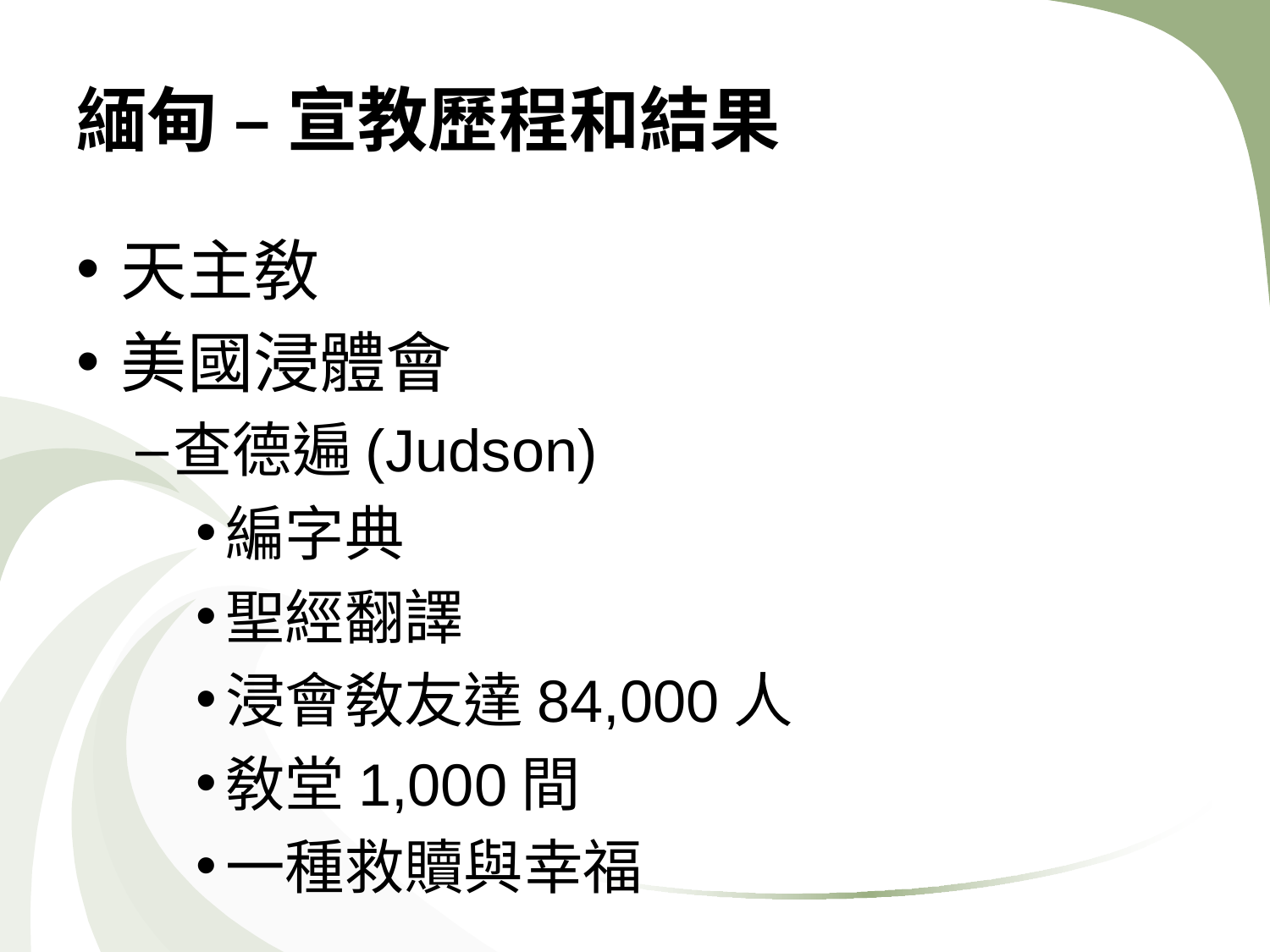

# 緬甸 – 宣教歷程和結果
天主敎
美國浸體會
查德遍(Judson)
編字典
聖經翻譯
浸會敎友達84,000人
敎堂1,000間
一種救贖與幸福